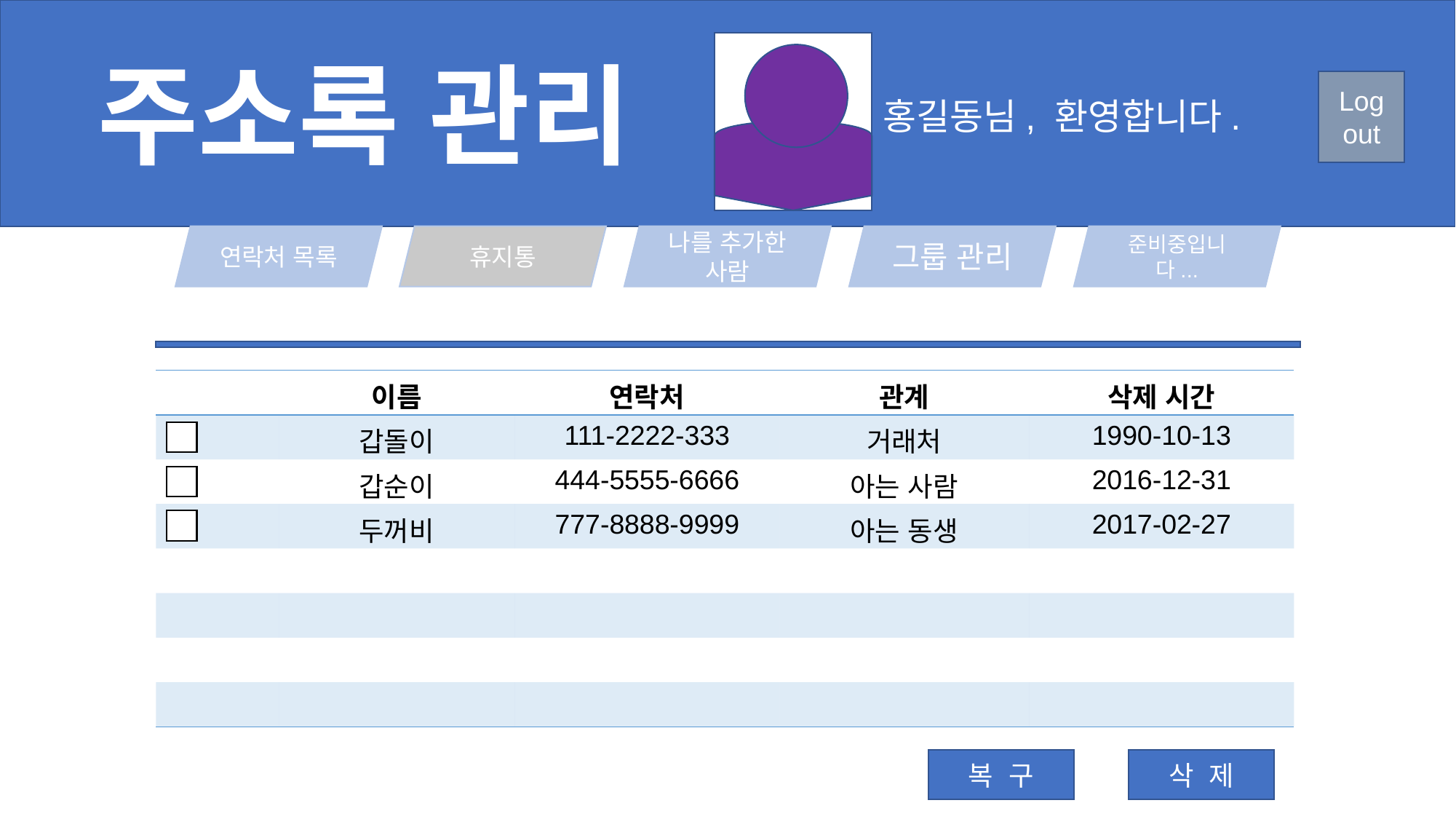

주소록 관리

Log
out

홍길동님, 환영합니다.
연락처 목록
휴지통
나를 추가한 사람
그룹 관리
준비중입니다...

|  | 이름 | 연락처 | 관계 | 삭제 시간 |
| --- | --- | --- | --- | --- |
|  | 갑돌이 | 111-2222-333 | 거래처 | 1990-10-13 |
|  | 갑순이 | 444-5555-6666 | 아는 사람 | 2016-12-31 |
|  | 두꺼비 | 777-8888-9999 | 아는 동생 | 2017-02-27 |
|  |  |  |  |  |
|  |  |  |  |  |
|  |  |  |  |  |
|  |  |  |  |  |

복  구
삭  제